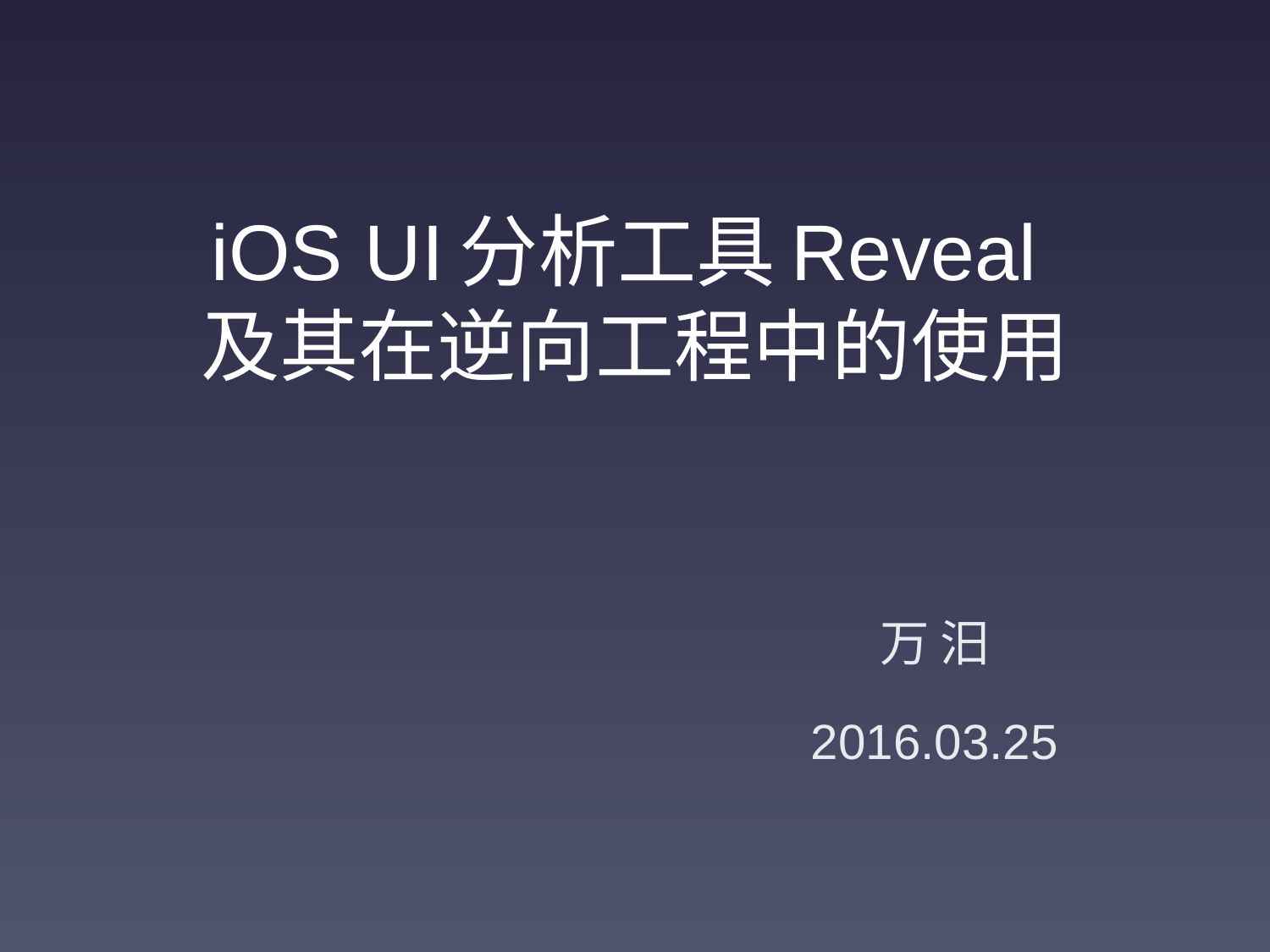

# iOS UI分析工具Reveal 及其在逆向工程中的使用
万 汨
2016.03.25